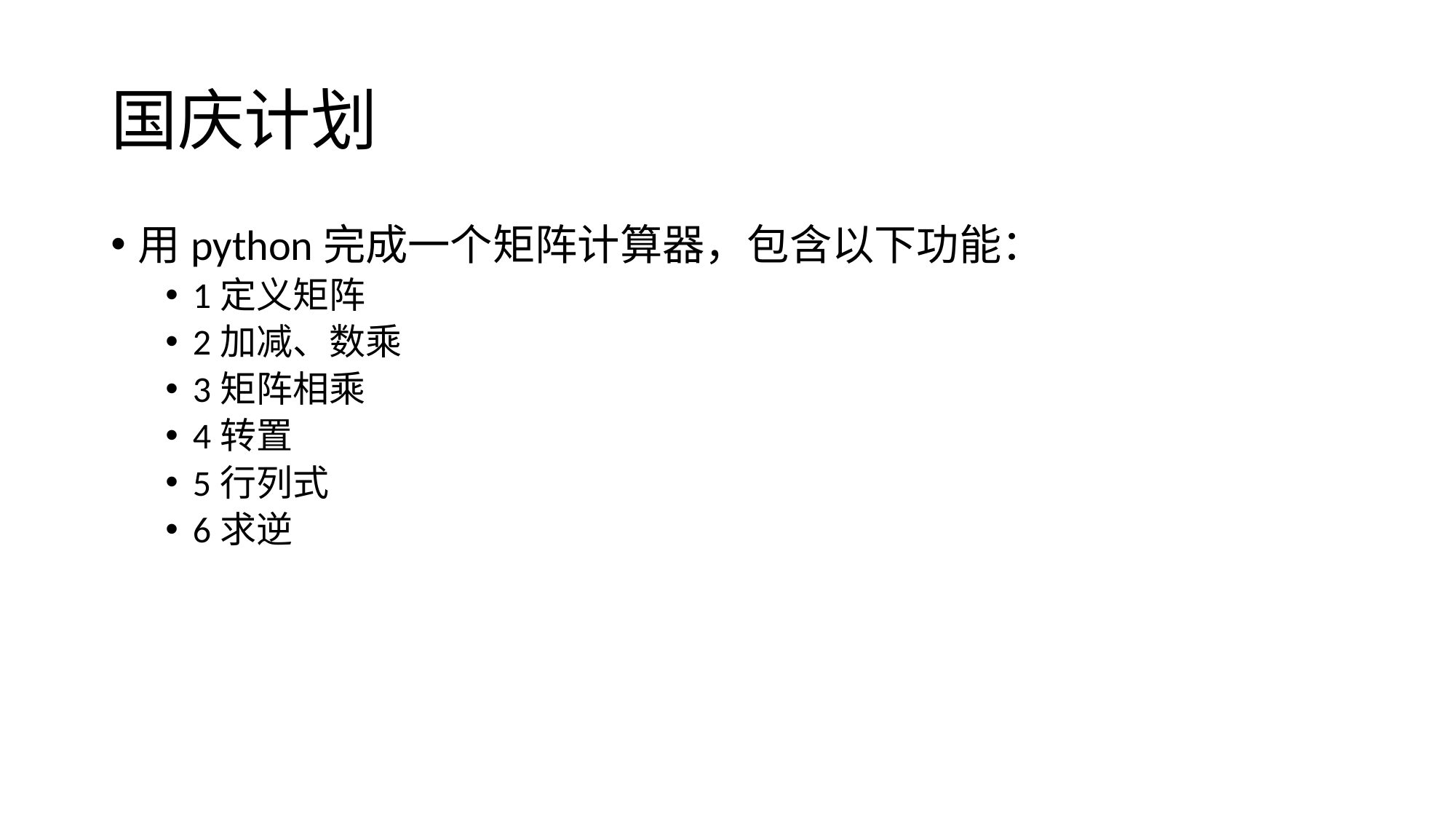

# 国庆计划
用python完成一个矩阵计算器，包含以下功能：
1定义矩阵
2加减、数乘
3矩阵相乘
4转置
5行列式
6求逆